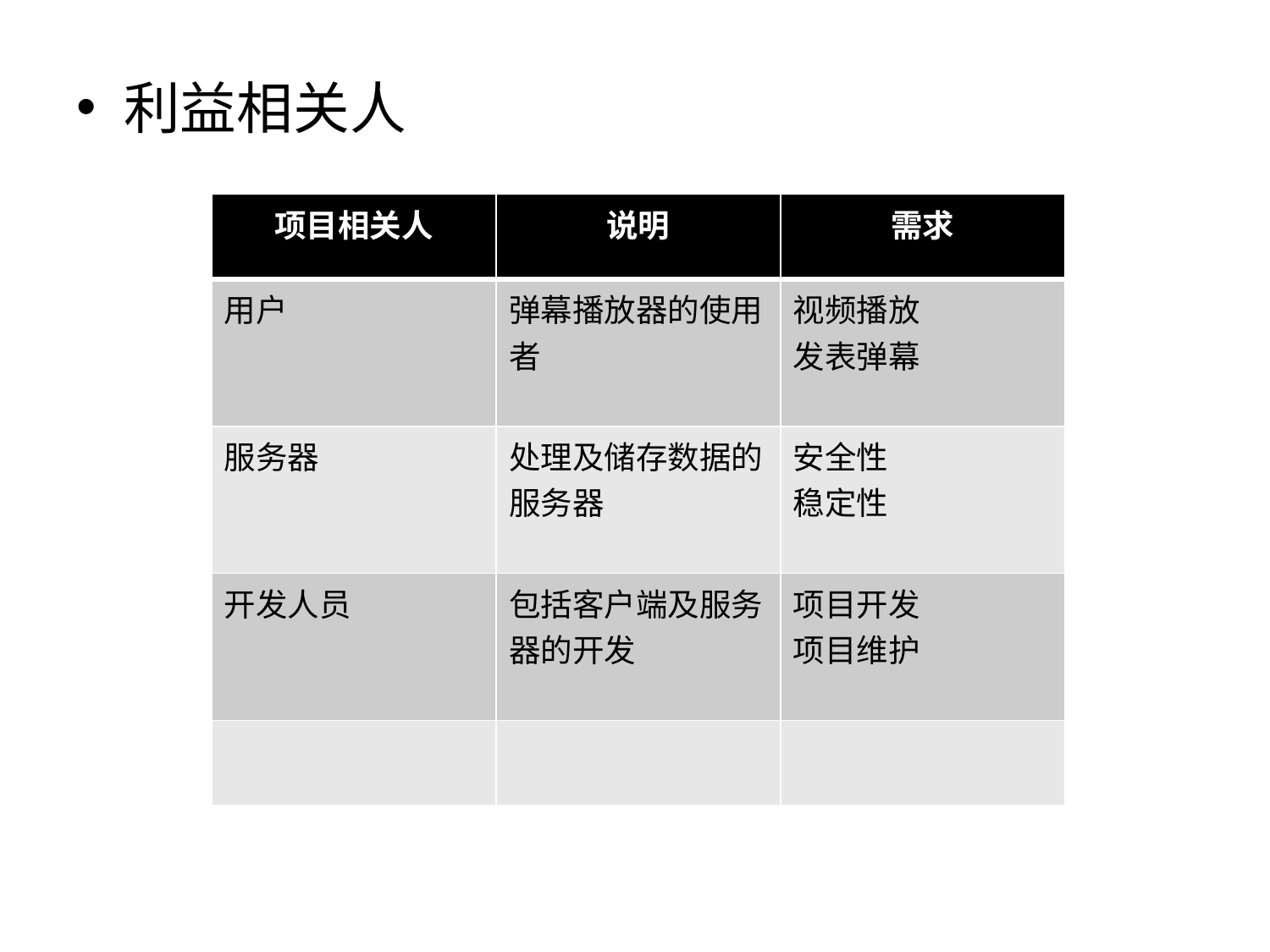

利益相关人

| 项目相关人 | 说明 | 需求 |
| --- | --- | --- |
| 用户 | 弹幕播放器的使用者 | 视频播放 发表弹幕 |
| 服务器 | 处理及储存数据的服务器 | 安全性 稳定性 |
| 开发人员 | 包括客户端及服务器的开发 | 项目开发 项目维护 |
|  |  |  |